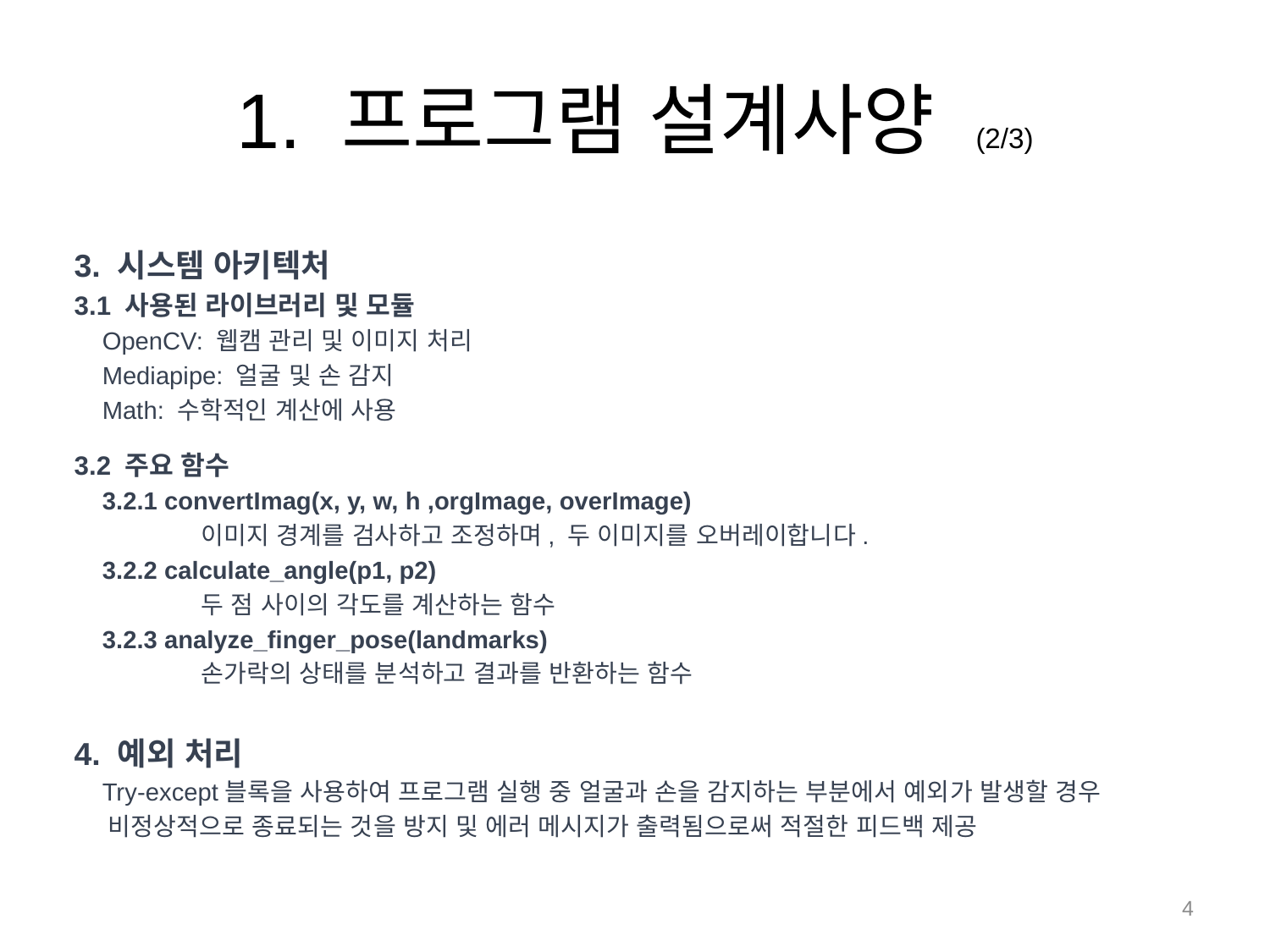

# 1. 프로그램 설계사양 (2/3)
3. 시스템 아키텍처
3.1 사용된 라이브러리 및 모듈
    OpenCV: 웹캠 관리 및 이미지 처리
    Mediapipe: 얼굴 및 손 감지
    Math: 수학적인 계산에 사용

3.2 주요 함수
    3.2.1 convertImag(x, y, w, h ,orgImage, overImage)
	이미지 경계를 검사하고 조정하며, 두 이미지를 오버레이합니다.
    3.2.2 calculate_angle(p1, p2)
	두 점 사이의 각도를 계산하는 함수
    3.2.3 analyze_finger_pose(landmarks)
	손가락의 상태를 분석하고 결과를 반환하는 함수

4. 예외 처리
    Try-except블록을 사용하여 프로그램 실행 중 얼굴과 손을 감지하는 부분에서 예외가 발생할 경우
    비정상적으로 종료되는 것을 방지 및 에러 메시지가 출력됨으로써 적절한 피드백 제공
4